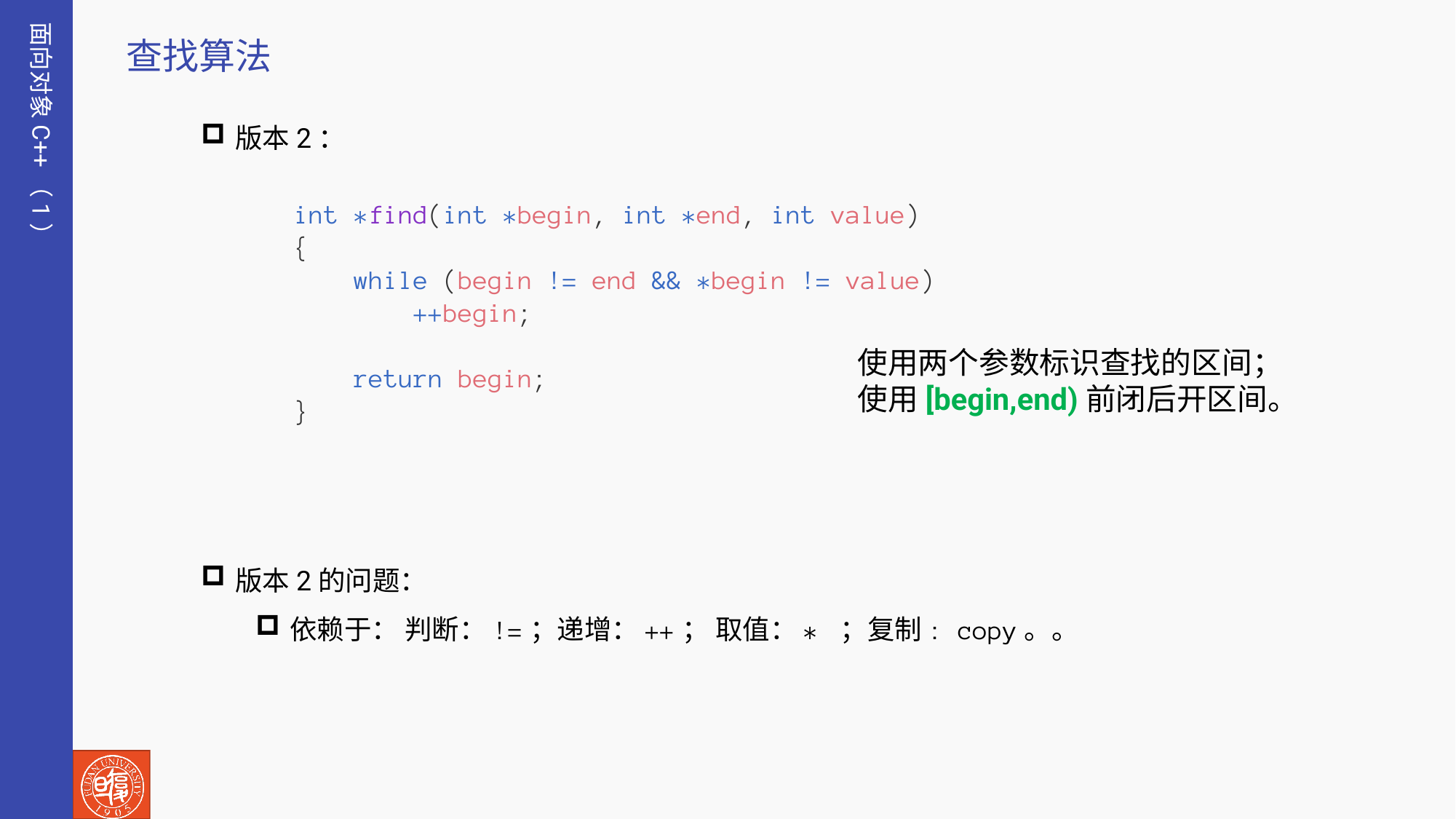

面向对象C++（1）
查找算法
版本2：

版本2的问题：
依赖于： 判断：!=；递增：++； 取值：* ；复制: copy。。
int *find(int *begin, int *end, int value)
{
    while (begin != end && *begin != value)
        ++begin;
    return begin;
}
使用两个参数标识查找的区间；
使用[begin,end)前闭后开区间。